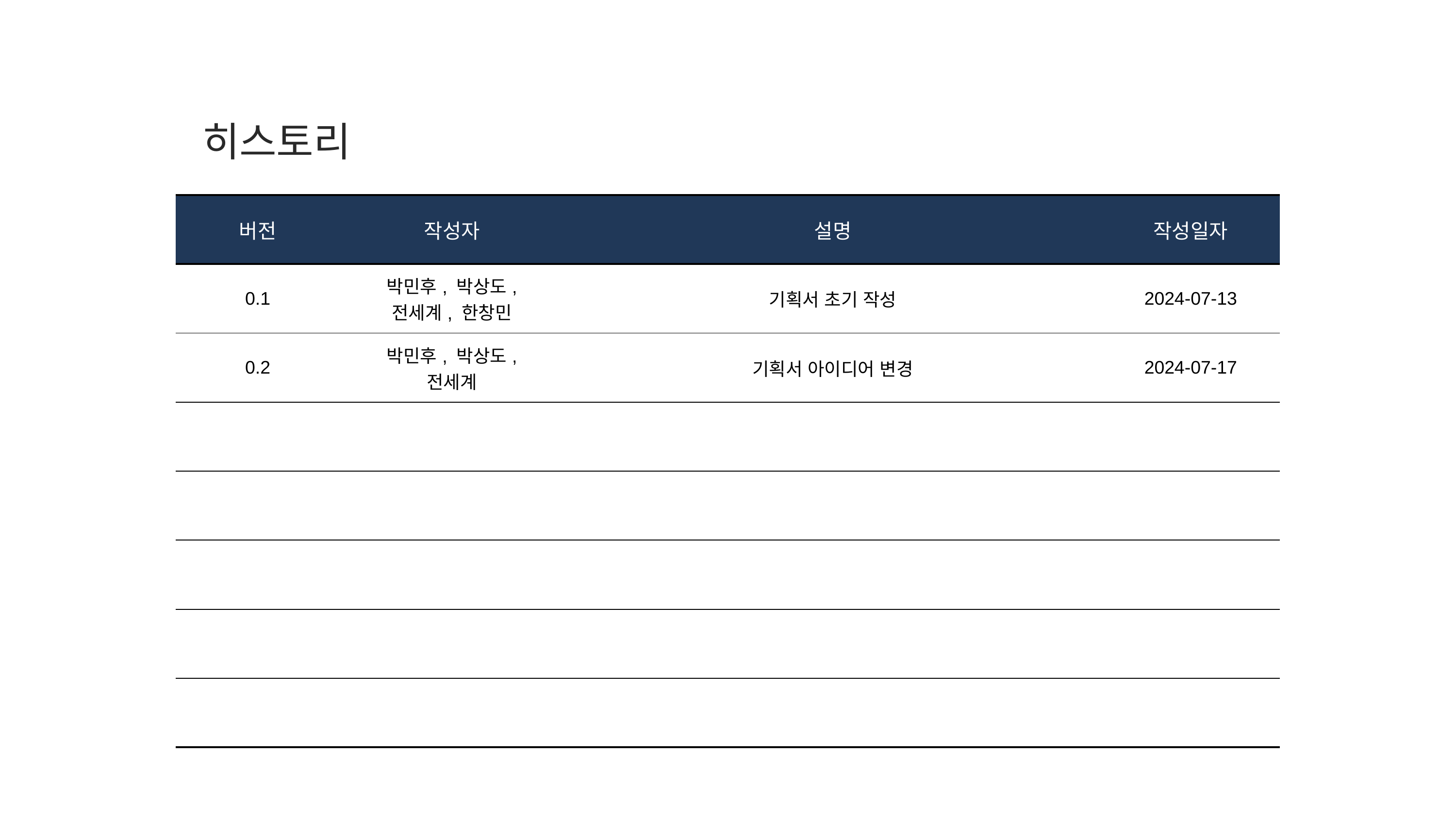

히스토리
| 버전 | 작성자 | 설명 | 작성일자 |
| --- | --- | --- | --- |
| 0.1 | 박민후, 박상도, 전세계, 한창민 | 기획서 초기 작성 | 2024-07-13 |
| 0.2 | 박민후, 박상도, 전세계 | 기획서 아이디어 변경 | 2024-07-17 |
|  |  |  |  |
|  |  |  |  |
|  |  |  |  |
|  |  |  |  |
|  |  |  |  |